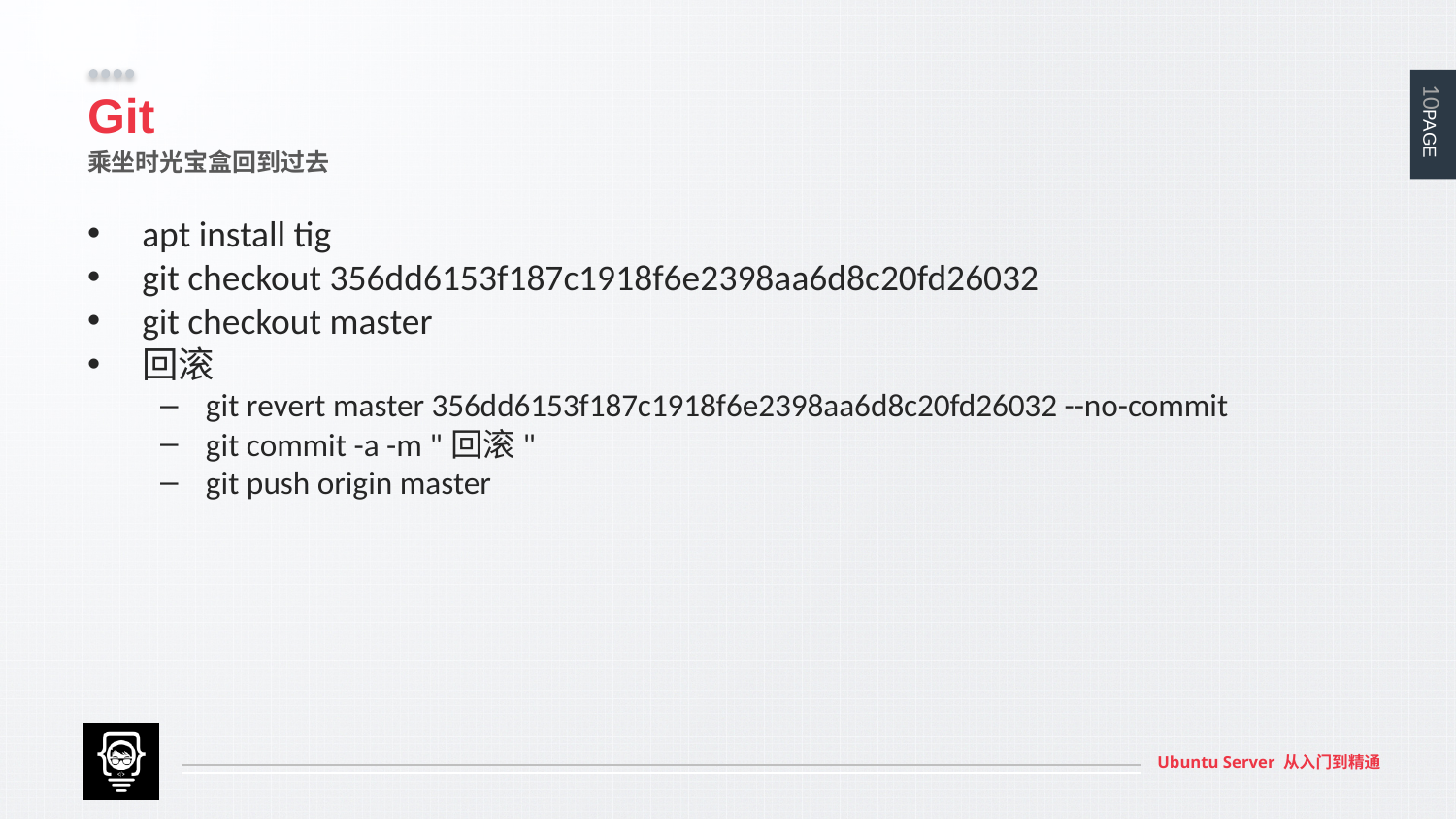

# Git
乘坐时光宝盒回到过去
apt install tig
git checkout 356dd6153f187c1918f6e2398aa6d8c20fd26032
git checkout master
回滚
git revert master 356dd6153f187c1918f6e2398aa6d8c20fd26032 --no-commit
git commit -a -m "回滚"
git push origin master